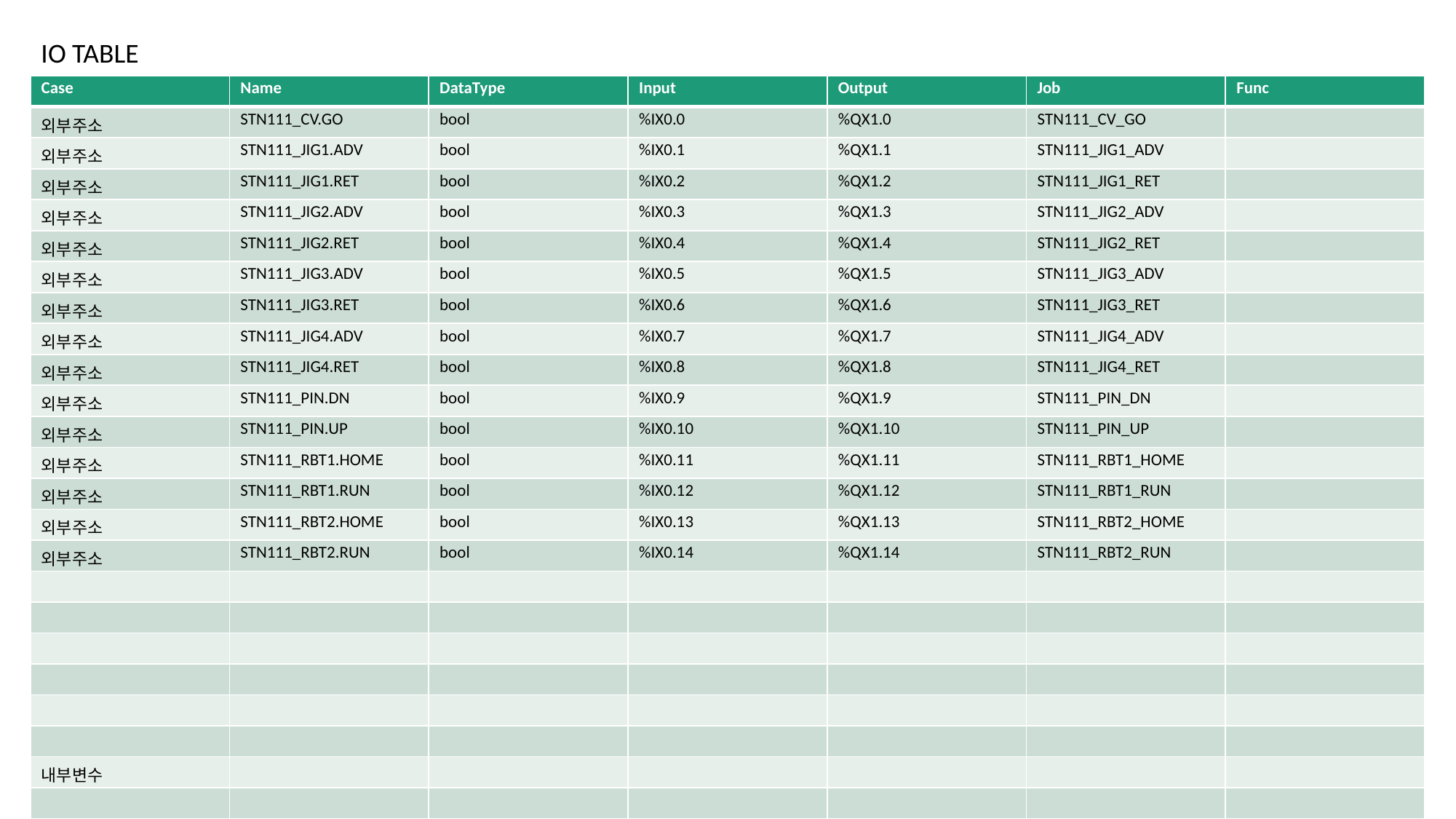

IO TABLE
| Case | Name | DataType | Input | Output | Job | Func |
| --- | --- | --- | --- | --- | --- | --- |
| 외부주소 | STN111\_CV.GO | bool | %IX0.0 | %QX1.0 | STN111\_CV\_GO |  |
| 외부주소 | STN111\_JIG1.ADV | bool | %IX0.1 | %QX1.1 | STN111\_JIG1\_ADV |  |
| 외부주소 | STN111\_JIG1.RET | bool | %IX0.2 | %QX1.2 | STN111\_JIG1\_RET |  |
| 외부주소 | STN111\_JIG2.ADV | bool | %IX0.3 | %QX1.3 | STN111\_JIG2\_ADV |  |
| 외부주소 | STN111\_JIG2.RET | bool | %IX0.4 | %QX1.4 | STN111\_JIG2\_RET |  |
| 외부주소 | STN111\_JIG3.ADV | bool | %IX0.5 | %QX1.5 | STN111\_JIG3\_ADV |  |
| 외부주소 | STN111\_JIG3.RET | bool | %IX0.6 | %QX1.6 | STN111\_JIG3\_RET |  |
| 외부주소 | STN111\_JIG4.ADV | bool | %IX0.7 | %QX1.7 | STN111\_JIG4\_ADV |  |
| 외부주소 | STN111\_JIG4.RET | bool | %IX0.8 | %QX1.8 | STN111\_JIG4\_RET |  |
| 외부주소 | STN111\_PIN.DN | bool | %IX0.9 | %QX1.9 | STN111\_PIN\_DN |  |
| 외부주소 | STN111\_PIN.UP | bool | %IX0.10 | %QX1.10 | STN111\_PIN\_UP |  |
| 외부주소 | STN111\_RBT1.HOME | bool | %IX0.11 | %QX1.11 | STN111\_RBT1\_HOME |  |
| 외부주소 | STN111\_RBT1.RUN | bool | %IX0.12 | %QX1.12 | STN111\_RBT1\_RUN |  |
| 외부주소 | STN111\_RBT2.HOME | bool | %IX0.13 | %QX1.13 | STN111\_RBT2\_HOME |  |
| 외부주소 | STN111\_RBT2.RUN | bool | %IX0.14 | %QX1.14 | STN111\_RBT2\_RUN |  |
|  |  |  |  |  |  |  |
|  |  |  |  |  |  |  |
|  |  |  |  |  |  |  |
|  |  |  |  |  |  |  |
|  |  |  |  |  |  |  |
|  |  |  |  |  |  |  |
| 내부변수 |  |  |  |  |  |  |
|  |  |  |  |  |  |  |